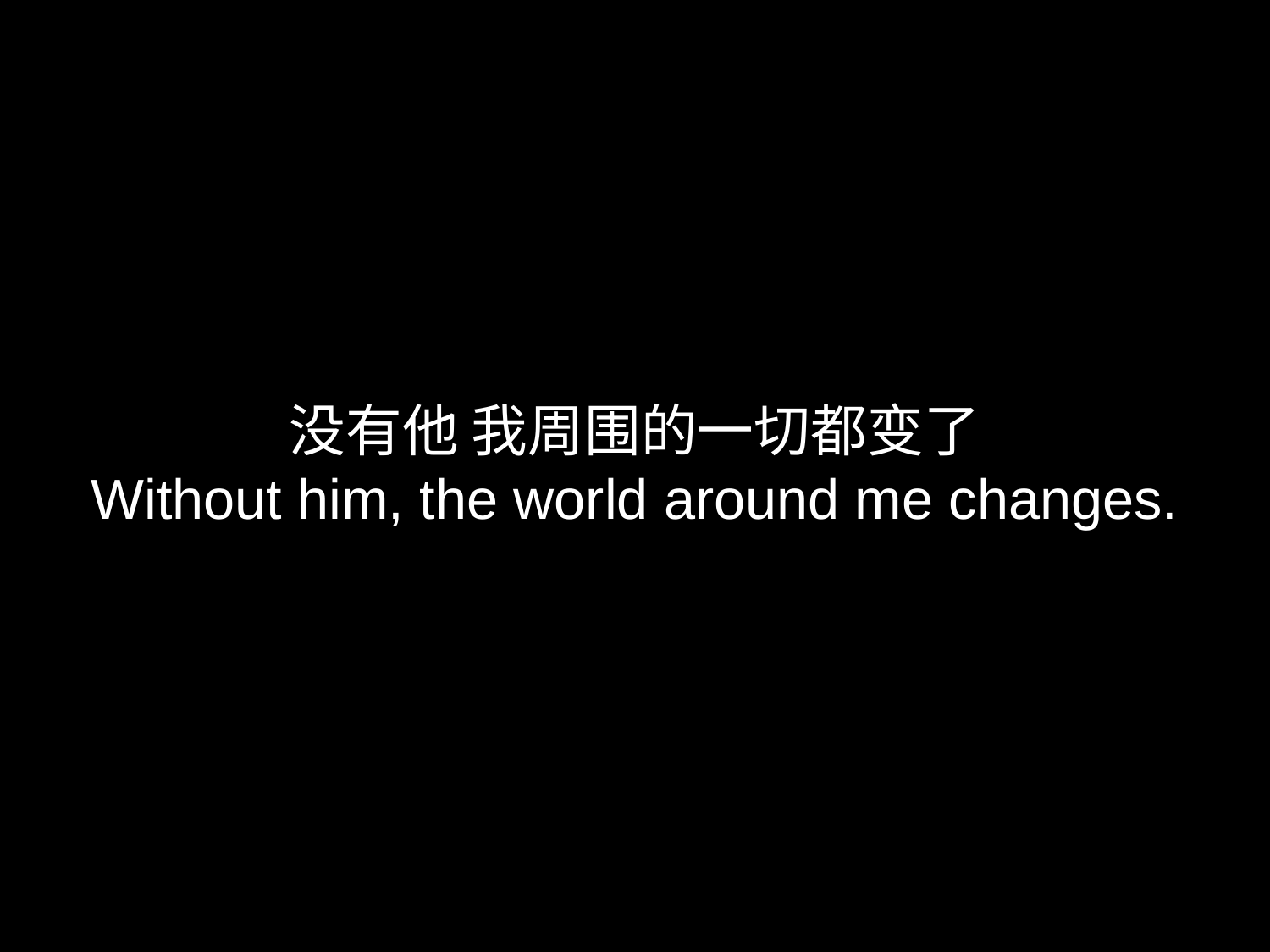

没有他 我周围的一切都变了
Without him, the world around me changes.